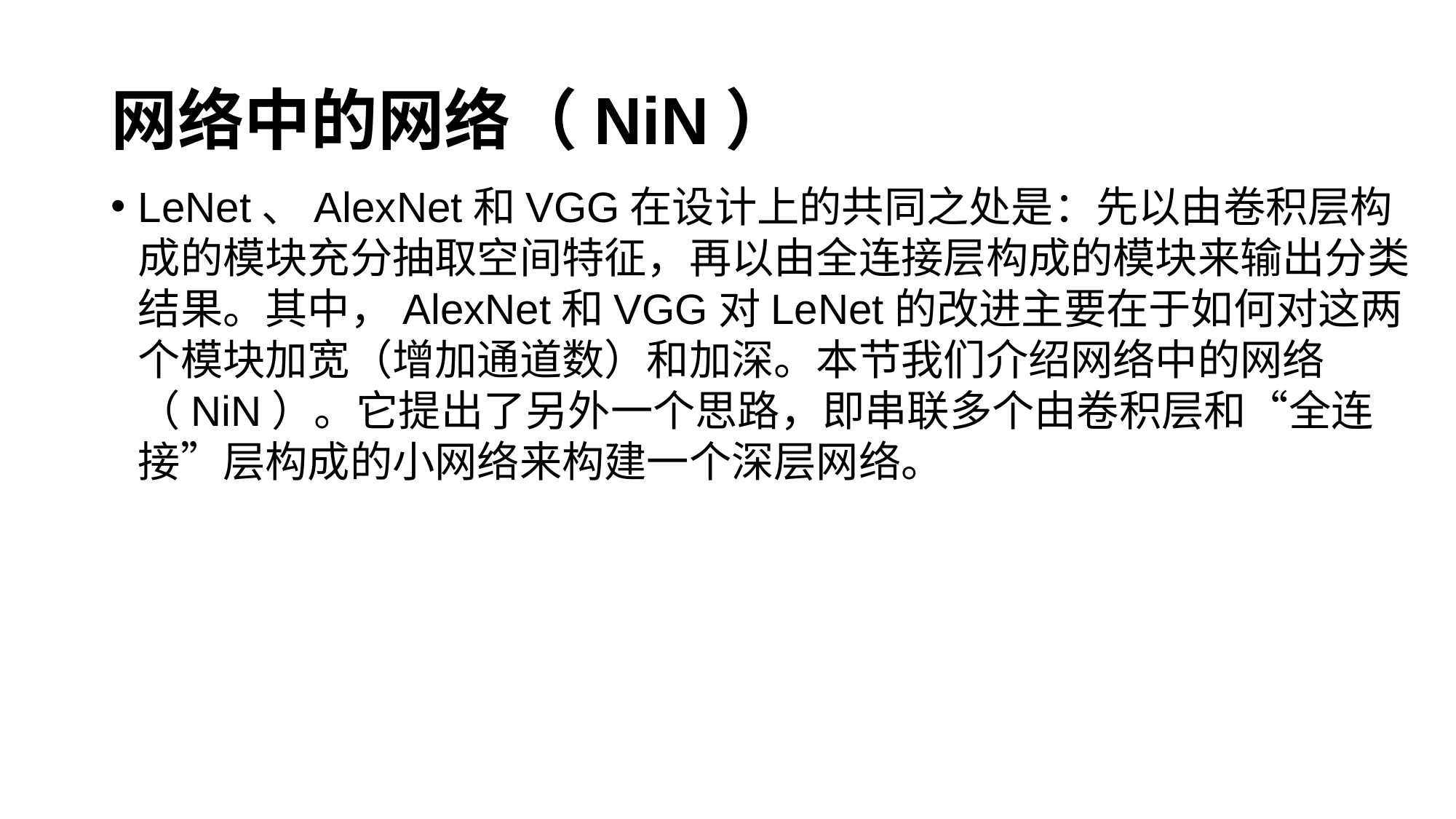

# 网络中的网络（NiN）
LeNet、AlexNet和VGG在设计上的共同之处是：先以由卷积层构成的模块充分抽取空间特征，再以由全连接层构成的模块来输出分类结果。其中，AlexNet和VGG对LeNet的改进主要在于如何对这两个模块加宽（增加通道数）和加深。本节我们介绍网络中的网络（NiN）。它提出了另外一个思路，即串联多个由卷积层和“全连接”层构成的小网络来构建一个深层网络。